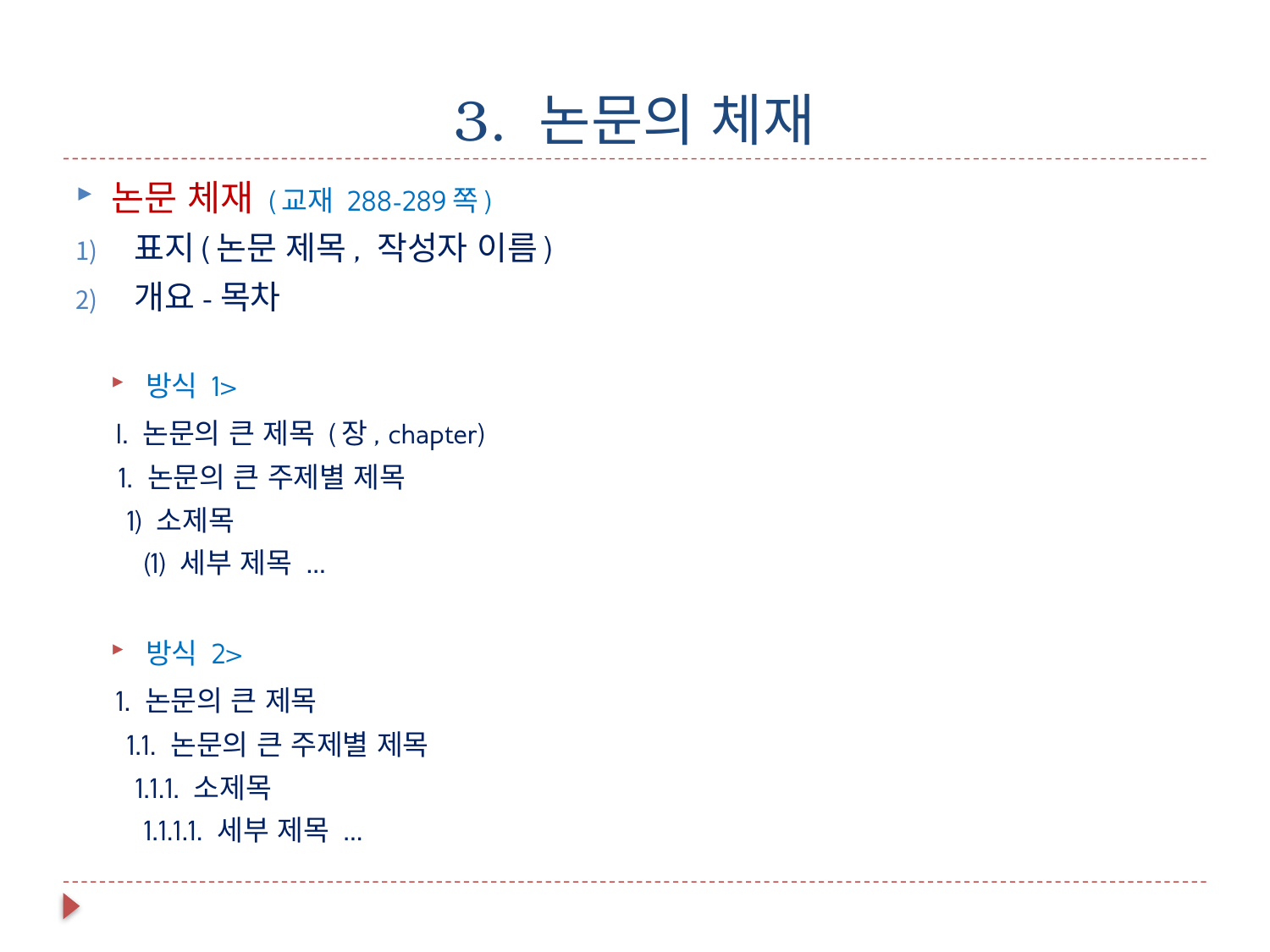

# 3. 논문의 체재
논문 체재 (교재 288-289쪽)
표지(논문 제목, 작성자 이름)
개요-목차

방식 1>
    I. 논문의 큰 제목 (장, chapter)
     1. 논문의 큰 주제별 제목
      1) 소제목
        (1) 세부 제목 ...

방식 2>
    1. 논문의 큰 제목
      1.1. 논문의 큰 주제별 제목
       1.1.1. 소제목
        1.1.1.1. 세부 제목 ...